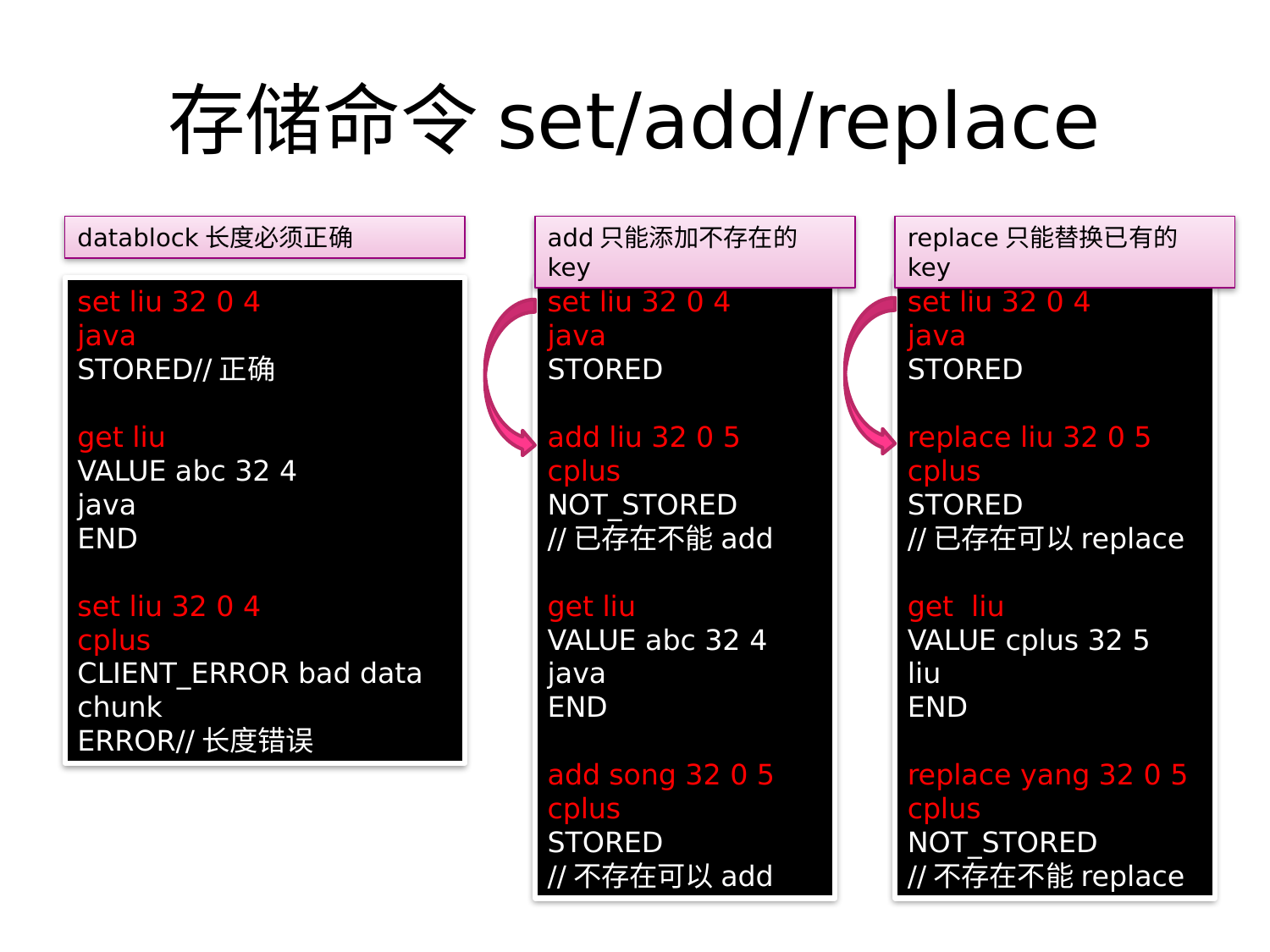

# 存储命令set/add/replace
datablock长度必须正确
add只能添加不存在的key
replace只能替换已有的key
set liu 32 0 4
java
STORED//正确

get liu
VALUE abc 32 4
java
END

set liu 32 0 4
cplus
CLIENT_ERROR bad data chunk
ERROR//长度错误
set liu 32 0 4
java
STORED

add liu 32 0 5
cplus
NOT_STORED
//已存在不能add

get liu
VALUE abc 32 4
java
END

add song 32 0 5
cplus
STORED
//不存在可以add
set liu 32 0 4
java
STORED

replace liu 32 0 5
cplus
STORED
//已存在可以replace

get  liu
VALUE cplus 32 5
liu
END

replace yang 32 0 5
cplus
NOT_STORED
//不存在不能replace